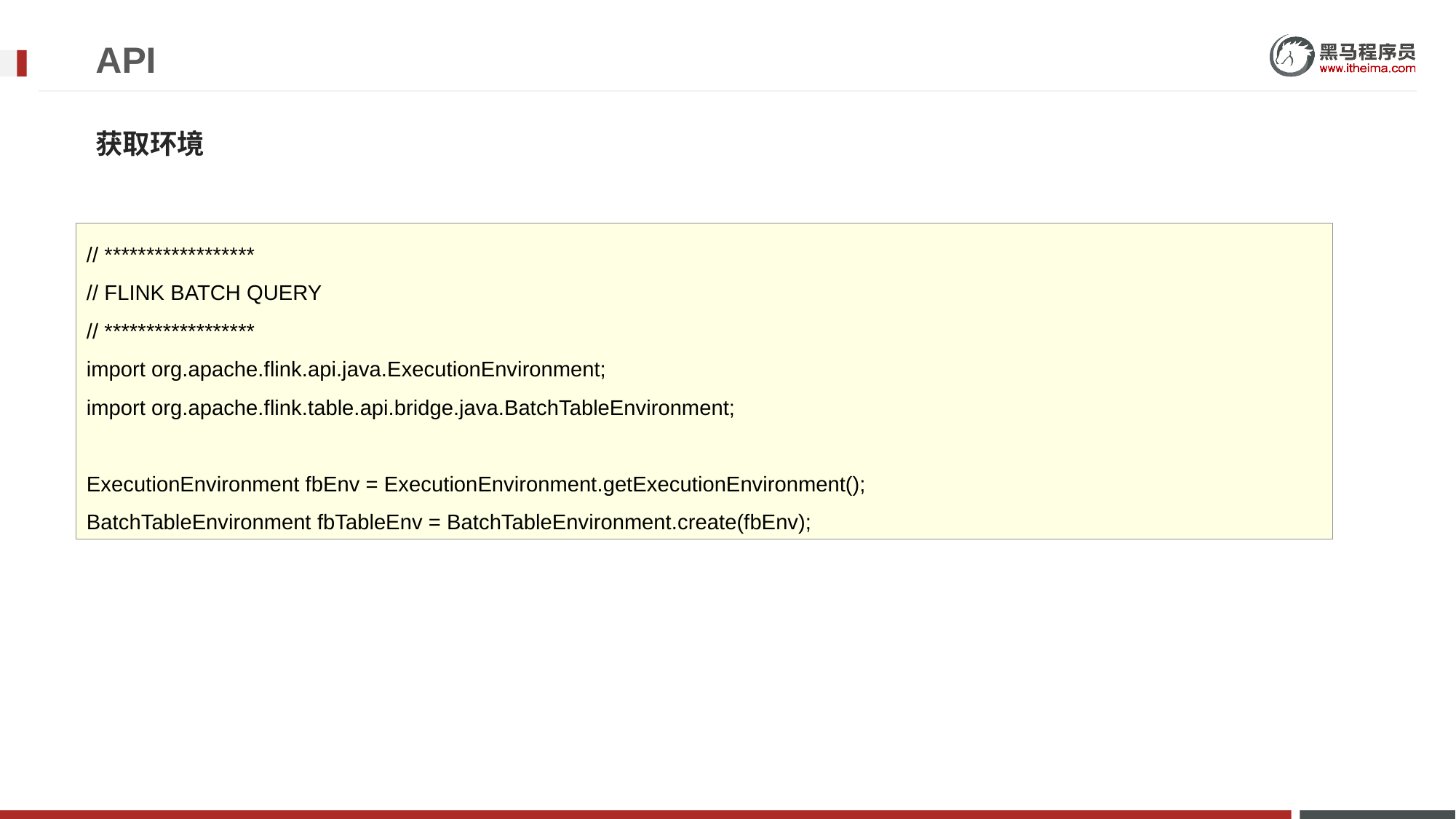

# API
获取环境
// ******************
// FLINK BATCH QUERY
// ******************
import org.apache.flink.api.java.ExecutionEnvironment;
import org.apache.flink.table.api.bridge.java.BatchTableEnvironment;

ExecutionEnvironment fbEnv = ExecutionEnvironment.getExecutionEnvironment();
BatchTableEnvironment fbTableEnv = BatchTableEnvironment.create(fbEnv);